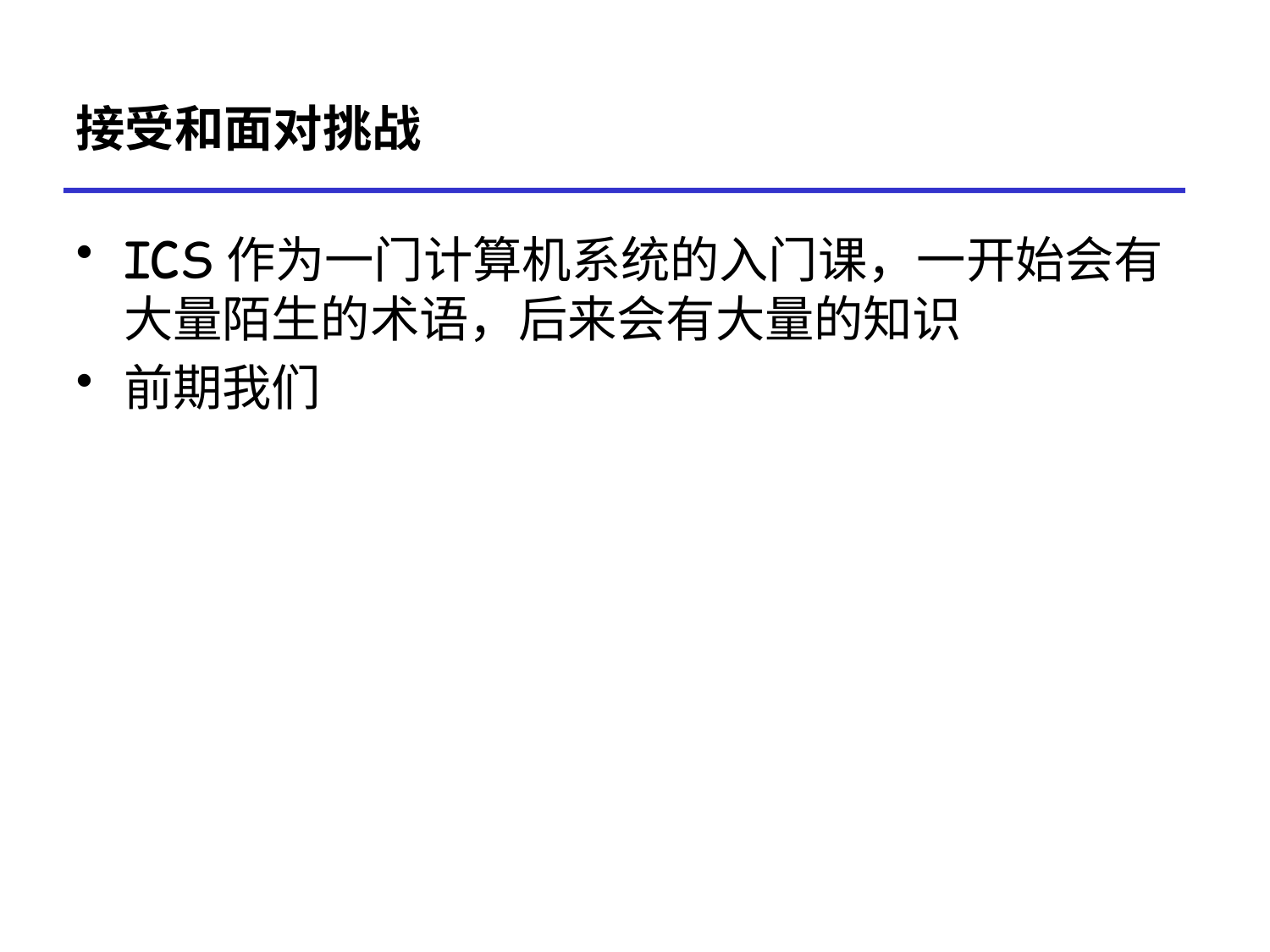

# 接受和面对挑战
ICS作为一门计算机系统的入门课，一开始会有大量陌生的术语，后来会有大量的知识
前期我们